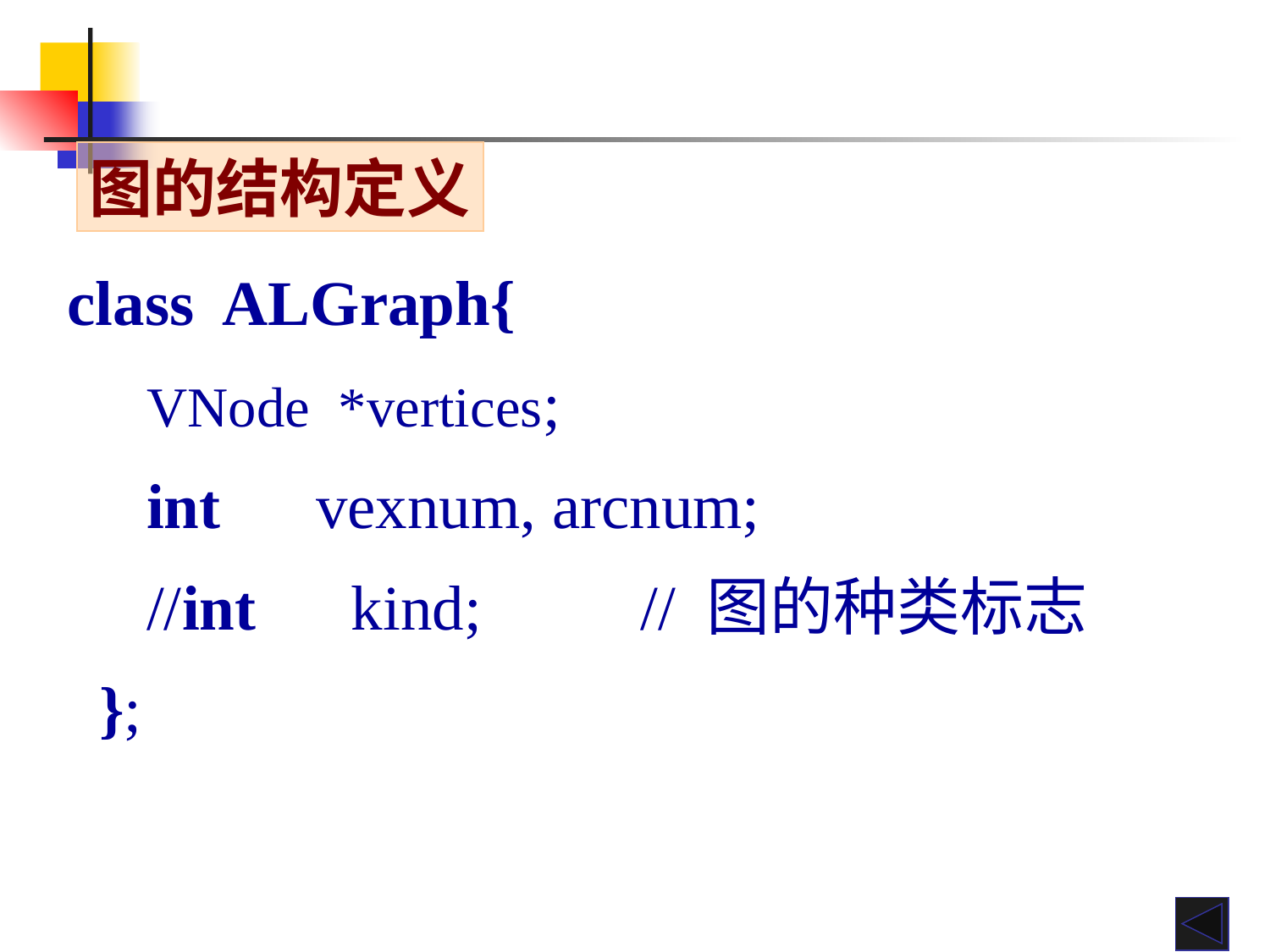

图的结构定义
class  ALGraph{
     VNode  *vertices;
     int      vexnum, arcnum;
     //int      kind;          // 图的种类标志
  };